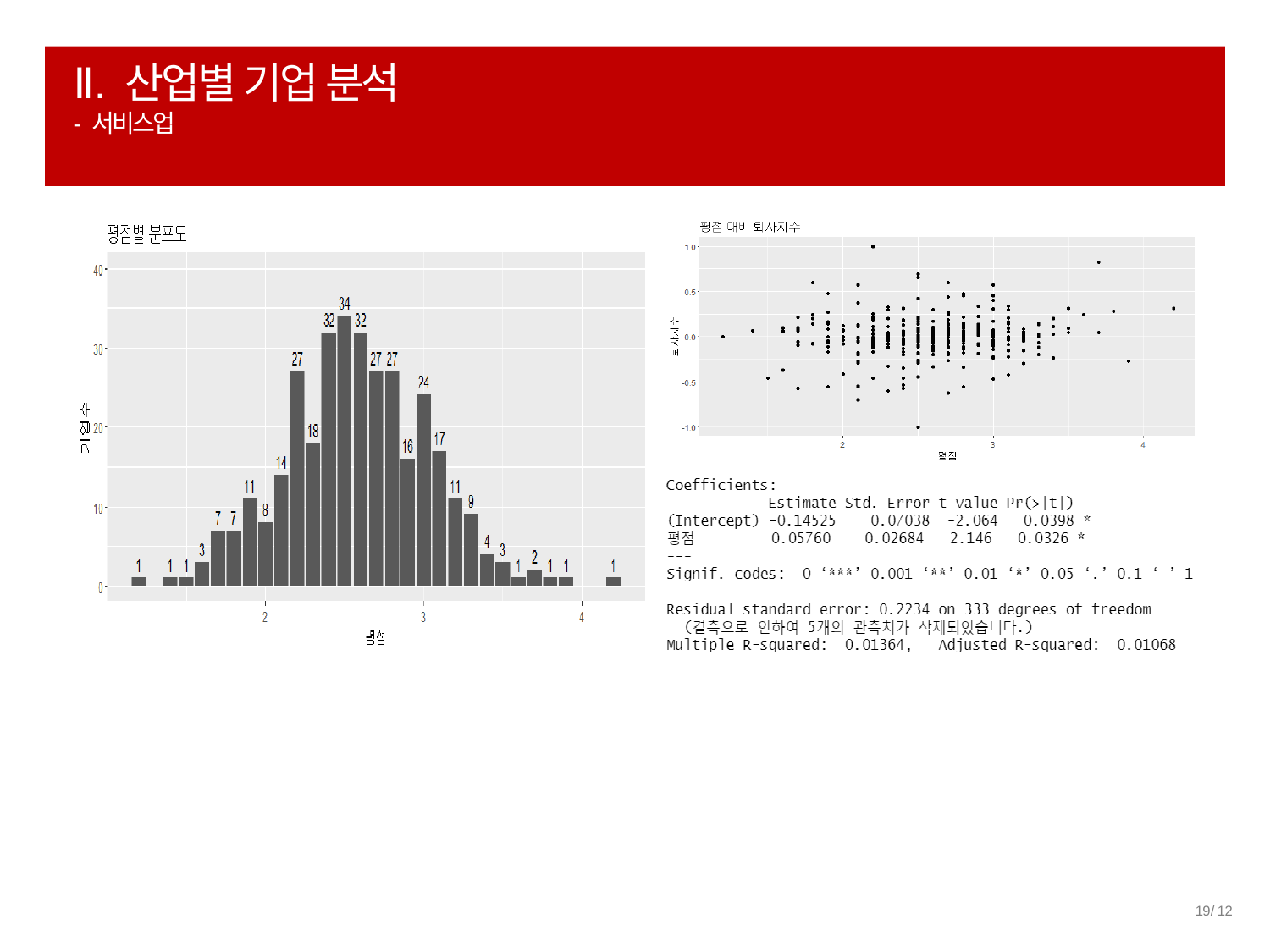

# Ⅱ. 산업별 기업 분석 - 서비스업

19/ 12